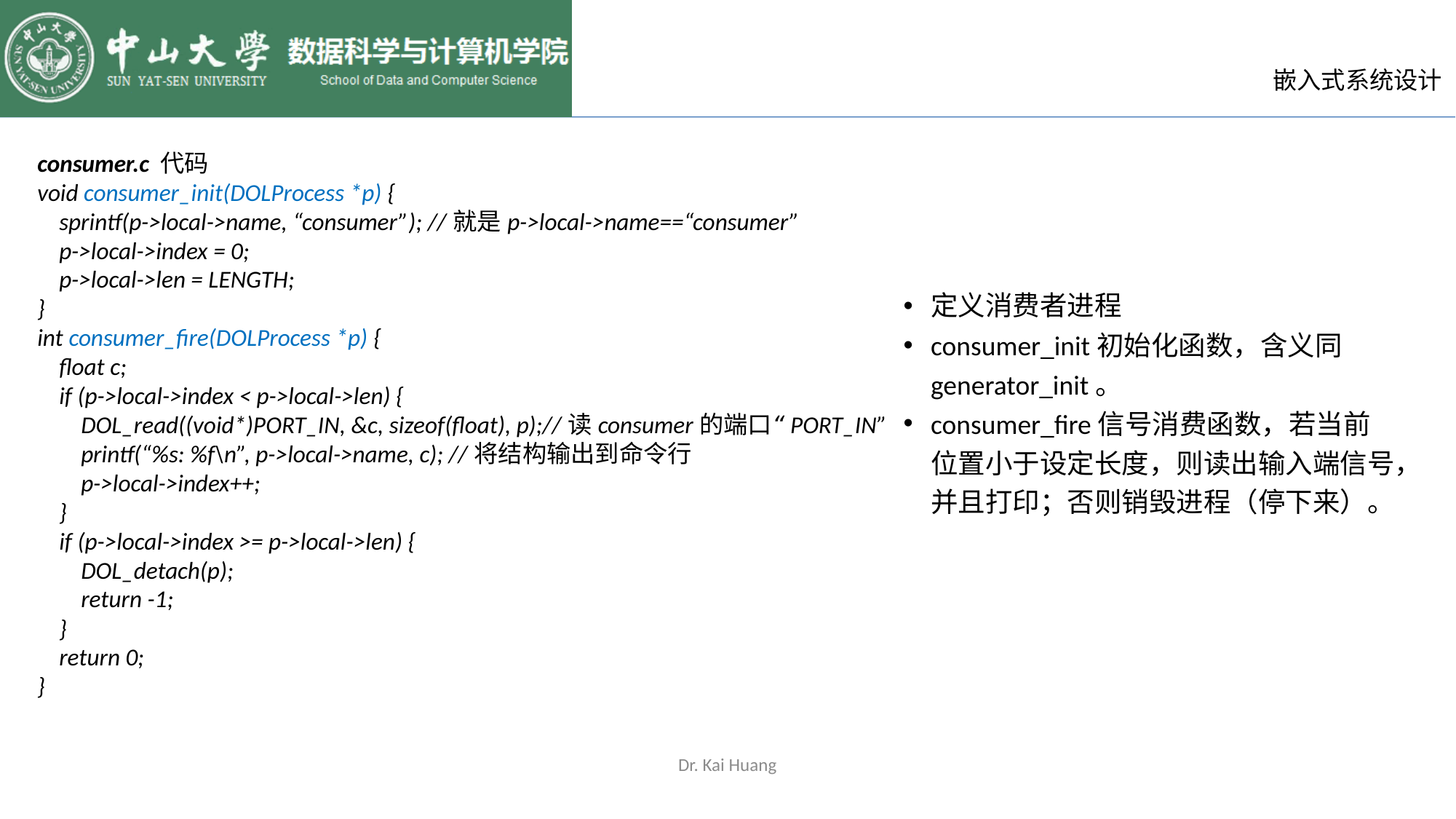

consumer.c 代码
void consumer_init(DOLProcess *p) {
    sprintf(p->local->name, “consumer”); //就是p->local->name==“consumer”
    p->local->index = 0;
    p->local->len = LENGTH;
}
int consumer_fire(DOLProcess *p) {
    float c;
    if (p->local->index < p->local->len) {
        DOL_read((void*)PORT_IN, &c, sizeof(float), p);//读consumer的端口“PORT_IN”
        printf(“%s: %f\n”, p->local->name, c); //将结构输出到命令行
        p->local->index++;
    }
    if (p->local->index >= p->local->len) {
        DOL_detach(p);
        return -1;
    }
    return 0;
}
定义消费者进程
consumer_init初始化函数，含义同generator_init。
consumer_fire信号消费函数，若当前位置小于设定长度，则读出输入端信号，并且打印；否则销毁进程（停下来）。

Dr. Kai Huang